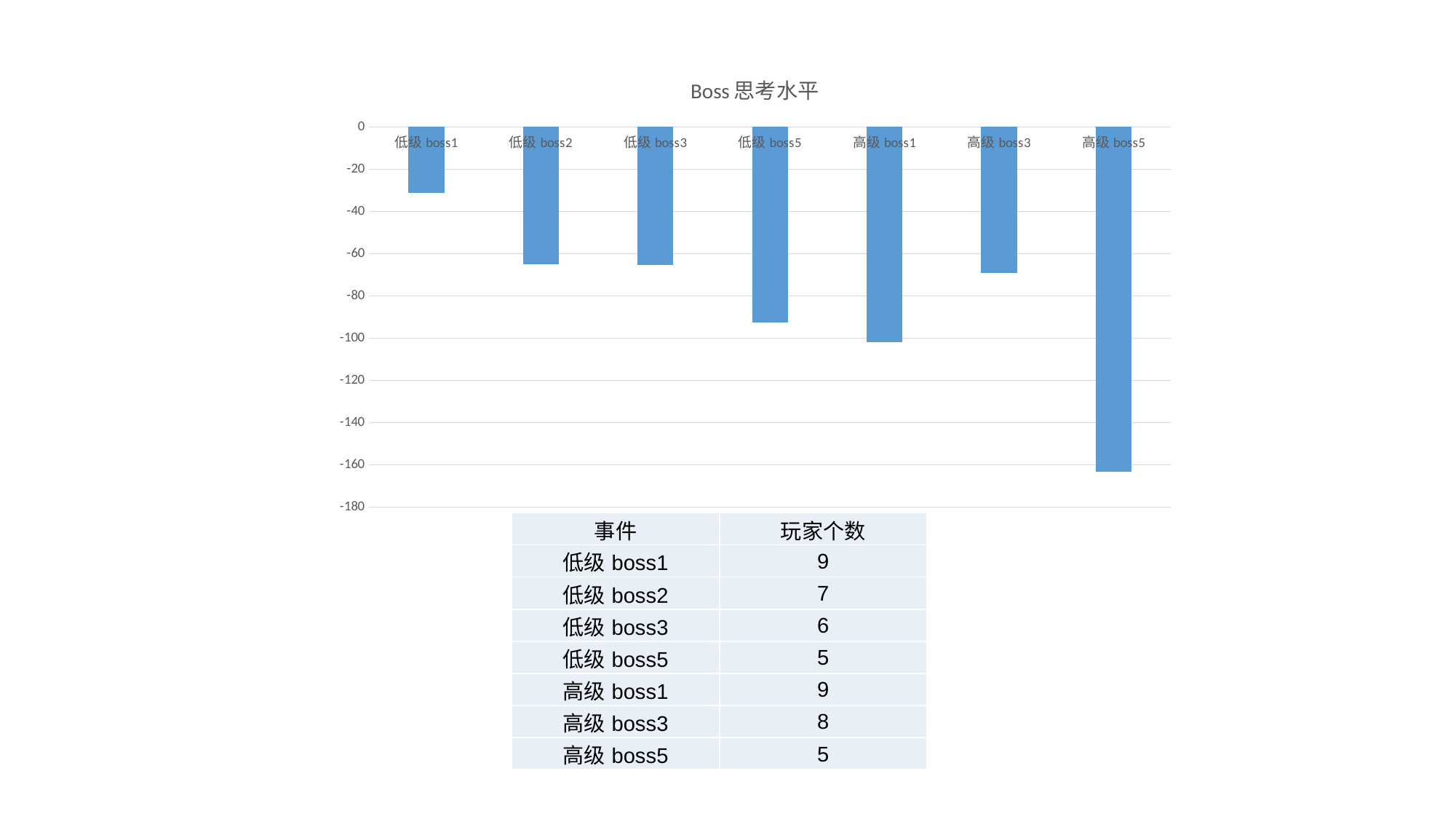

### Chart: Boss思考水平

| Category |  |
|---|---|
| 低级boss1 | -31.16942165163559 |
| 低级boss2 | -65.07568642581916 |
| 低级boss3 | -65.34537282540545 |
| 低级boss5 | -92.61225555244732 |
| 高级boss1 | -101.9808680172985 |
| 高级boss3 | -69.18773082713692 |
| 高级boss5 | -163.23861261240629 |
| 事件 | 玩家个数 |
| --- | --- |
| 低级boss1 | 9 |
| 低级boss2 | 7 |
| 低级boss3 | 6 |
| 低级boss5 | 5 |
| 高级boss1 | 9 |
| 高级boss3 | 8 |
| 高级boss5 | 5 |